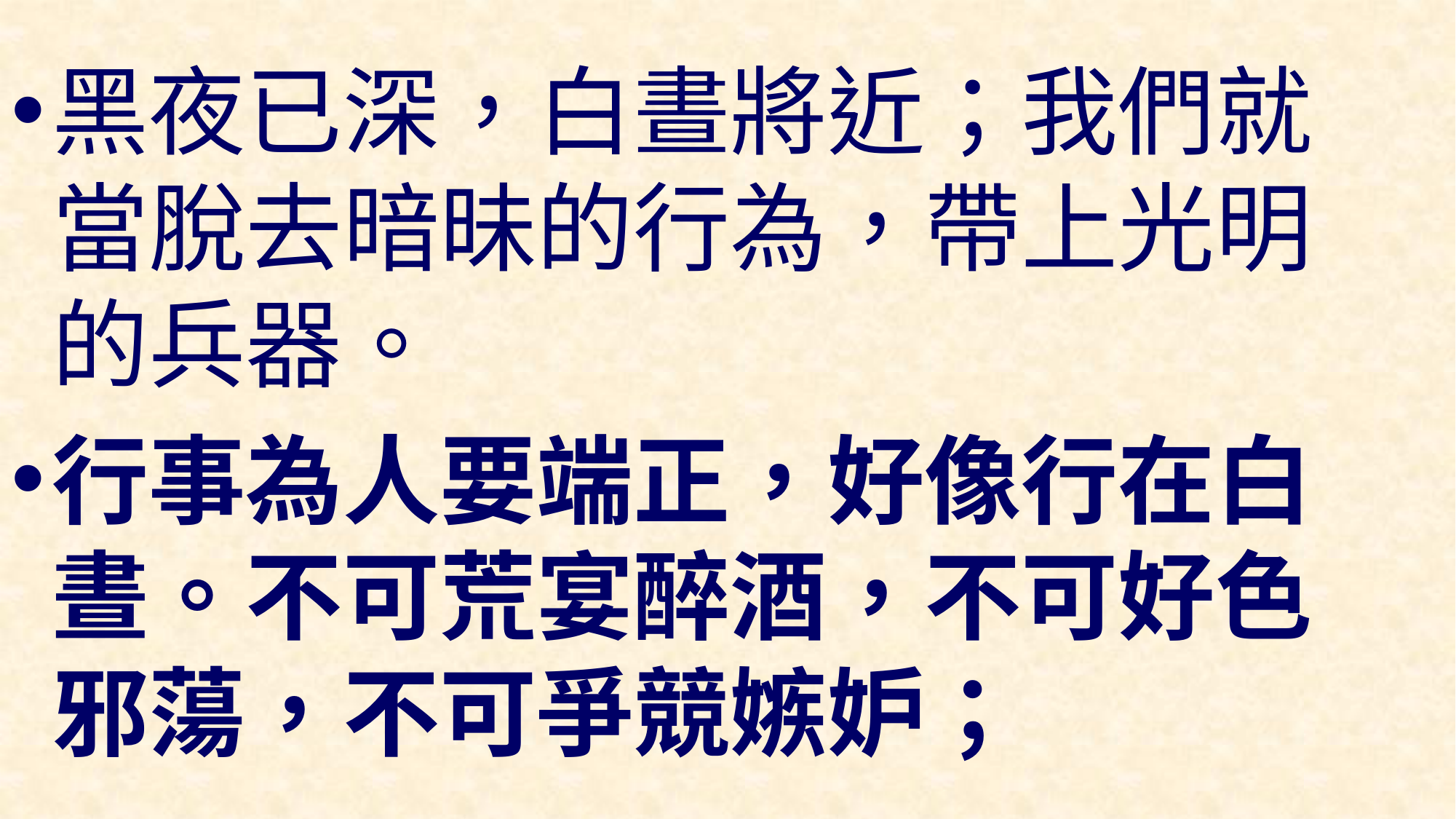

黑夜已深，白晝將近；我們就當脫去暗昧的行為，帶上光明的兵器。
行事為人要端正，好像行在白晝。不可荒宴醉酒，不可好色邪蕩，不可爭競嫉妒；